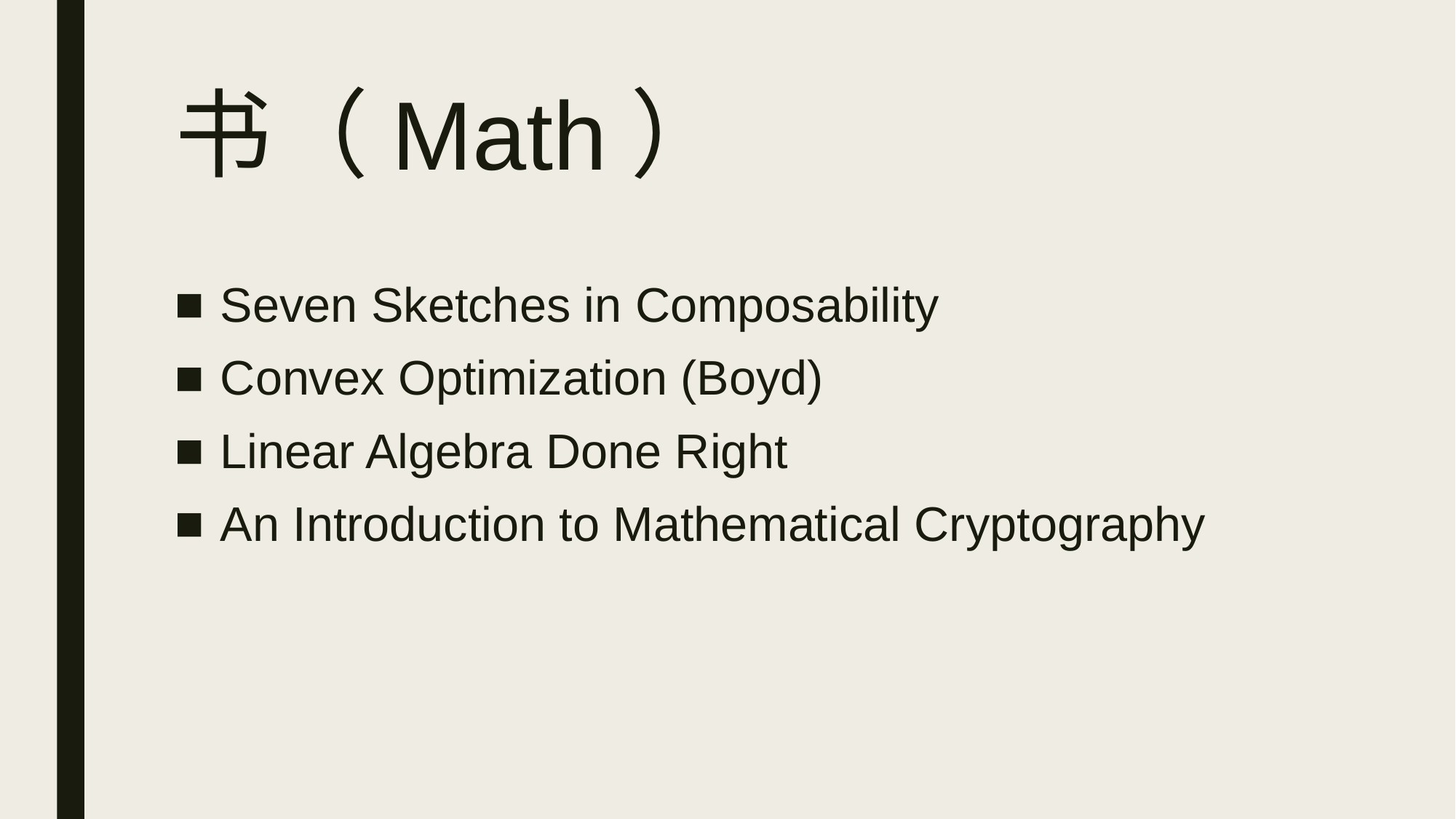

# 书（Math）
Seven Sketches in Composability
Convex Optimization (Boyd)
Linear Algebra Done Right
An Introduction to Mathematical Cryptography